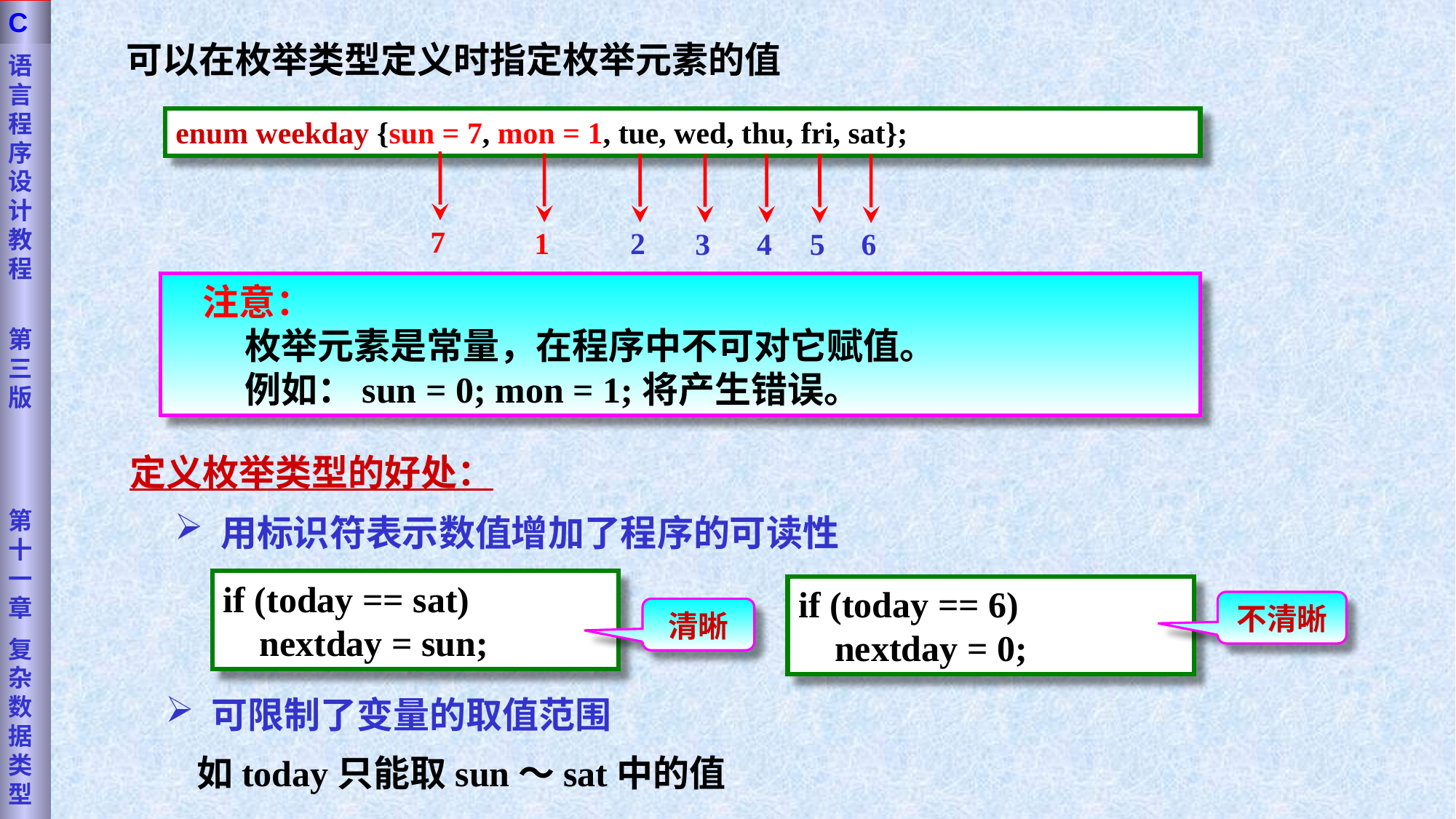

语言程序设计教程
第三版

第十一章
复杂数据类型
C
可以在枚举类型定义时指定枚举元素的值
enum weekday {sun = 7, mon = 1, tue, wed, thu, fri, sat};

7

1

2

3

4

5

6
注意：
    枚举元素是常量，在程序中不可对它赋值。
    例如：sun = 0; mon = 1;将产生错误。
定义枚举类型的好处：
 用标识符表示数值增加了程序的可读性
if (today == sat)
    nextday = sun;
if (today == 6)
    nextday = 0;
不清晰
清晰
 可限制了变量的取值范围
如today只能取sun～sat中的值